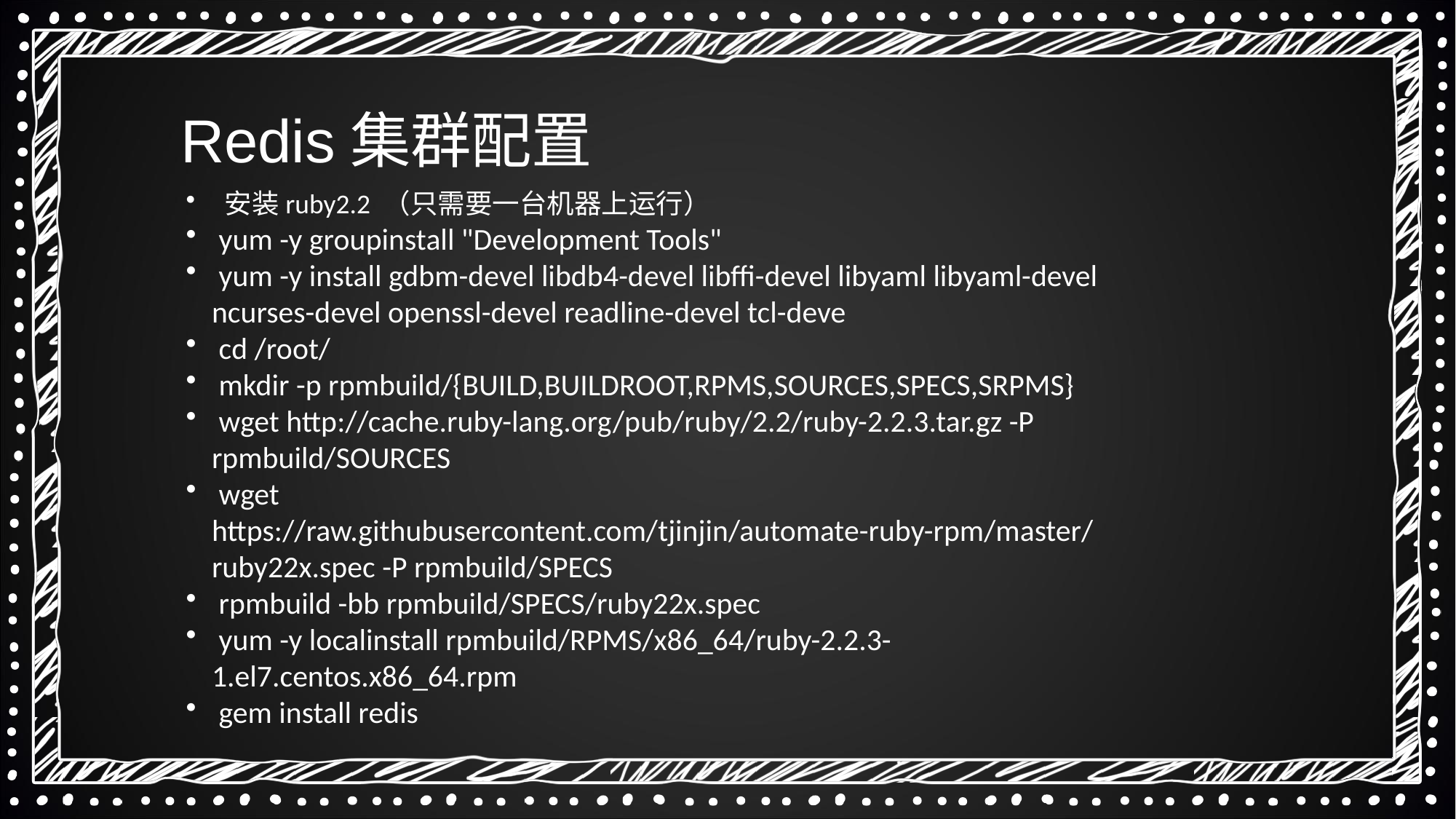

Redis集群配置
 安装ruby2.2 （只需要一台机器上运行）
 yum -y groupinstall "Development Tools"
 yum -y install gdbm-devel libdb4-devel libffi-devel libyaml libyaml-devel ncurses-devel openssl-devel readline-devel tcl-deve
 cd /root/
 mkdir -p rpmbuild/{BUILD,BUILDROOT,RPMS,SOURCES,SPECS,SRPMS}
 wget http://cache.ruby-lang.org/pub/ruby/2.2/ruby-2.2.3.tar.gz -P rpmbuild/SOURCES
 wget https://raw.githubusercontent.com/tjinjin/automate-ruby-rpm/master/ruby22x.spec -P rpmbuild/SPECS
 rpmbuild -bb rpmbuild/SPECS/ruby22x.spec
 yum -y localinstall rpmbuild/RPMS/x86_64/ruby-2.2.3-1.el7.centos.x86_64.rpm
 gem install redis